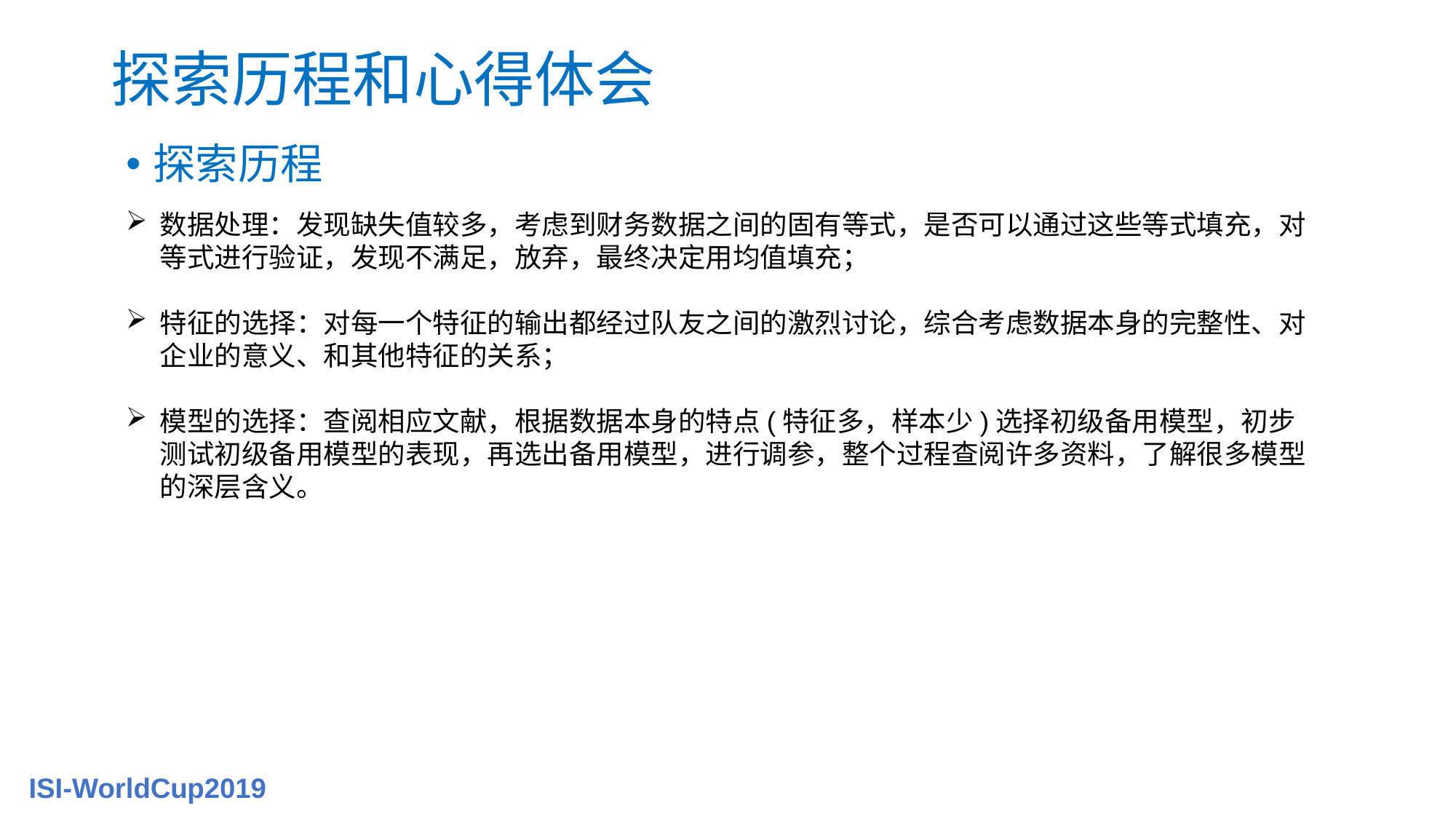

探索历程和心得体会
探索历程
数据处理：发现缺失值较多，考虑到财务数据之间的固有等式，是否可以通过这些等式填充，对等式进行验证，发现不满足，放弃，最终决定用均值填充；

特征的选择：对每一个特征的输出都经过队友之间的激烈讨论，综合考虑数据本身的完整性、对企业的意义、和其他特征的关系；

模型的选择：查阅相应文献，根据数据本身的特点(特征多，样本少)选择初级备用模型，初步测试初级备用模型的表现，再选出备用模型，进行调参，整个过程查阅许多资料，了解很多模型的深层含义。

ISI-WorldCup2019